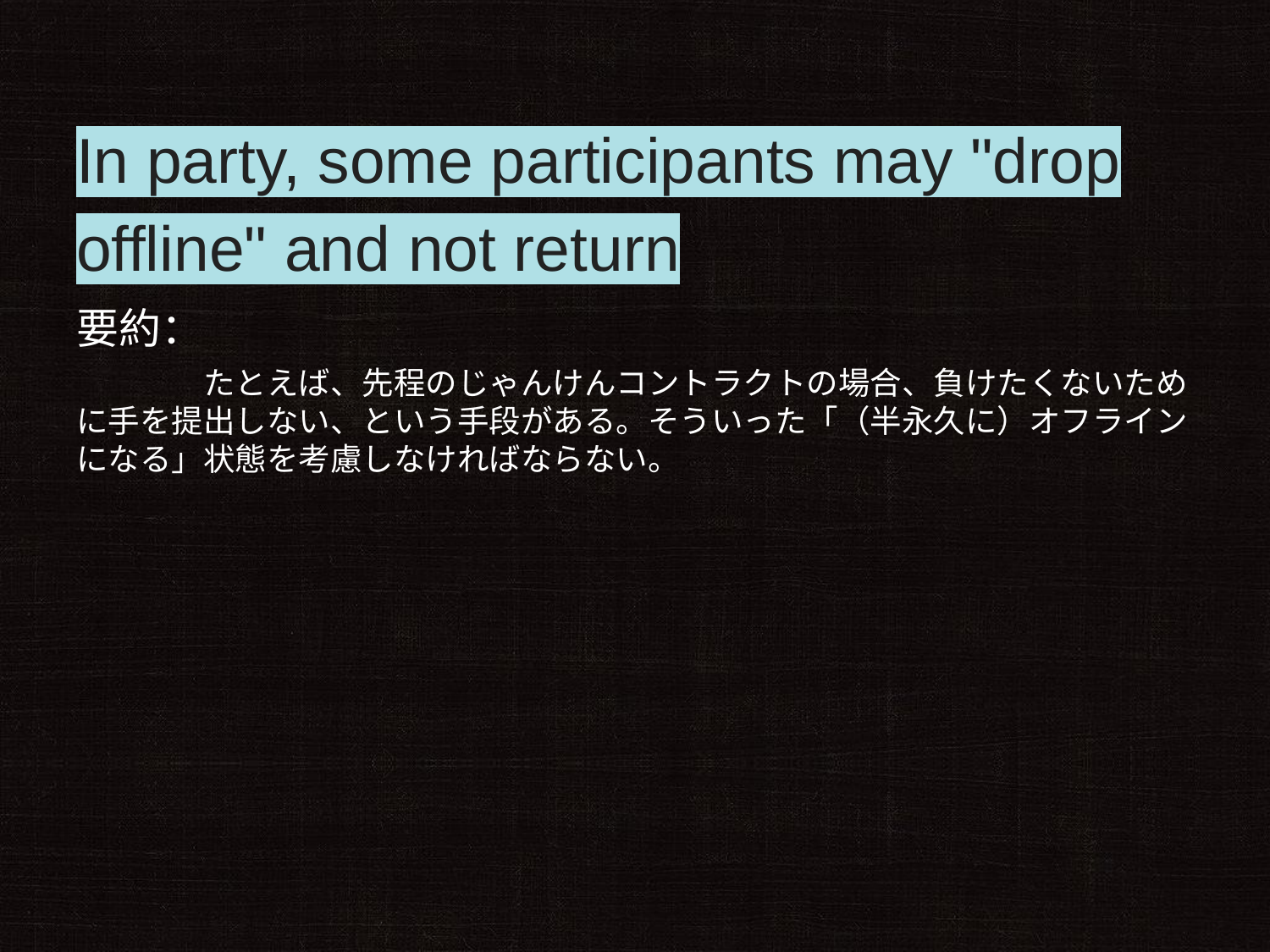

# In party, some participants may "drop offline" and not return
要約：
	たとえば、先程のじゃんけんコントラクトの場合、負けたくないために手を提出しない、という手段がある。そういった「（半永久に）オフラインになる」状態を考慮しなければならない。